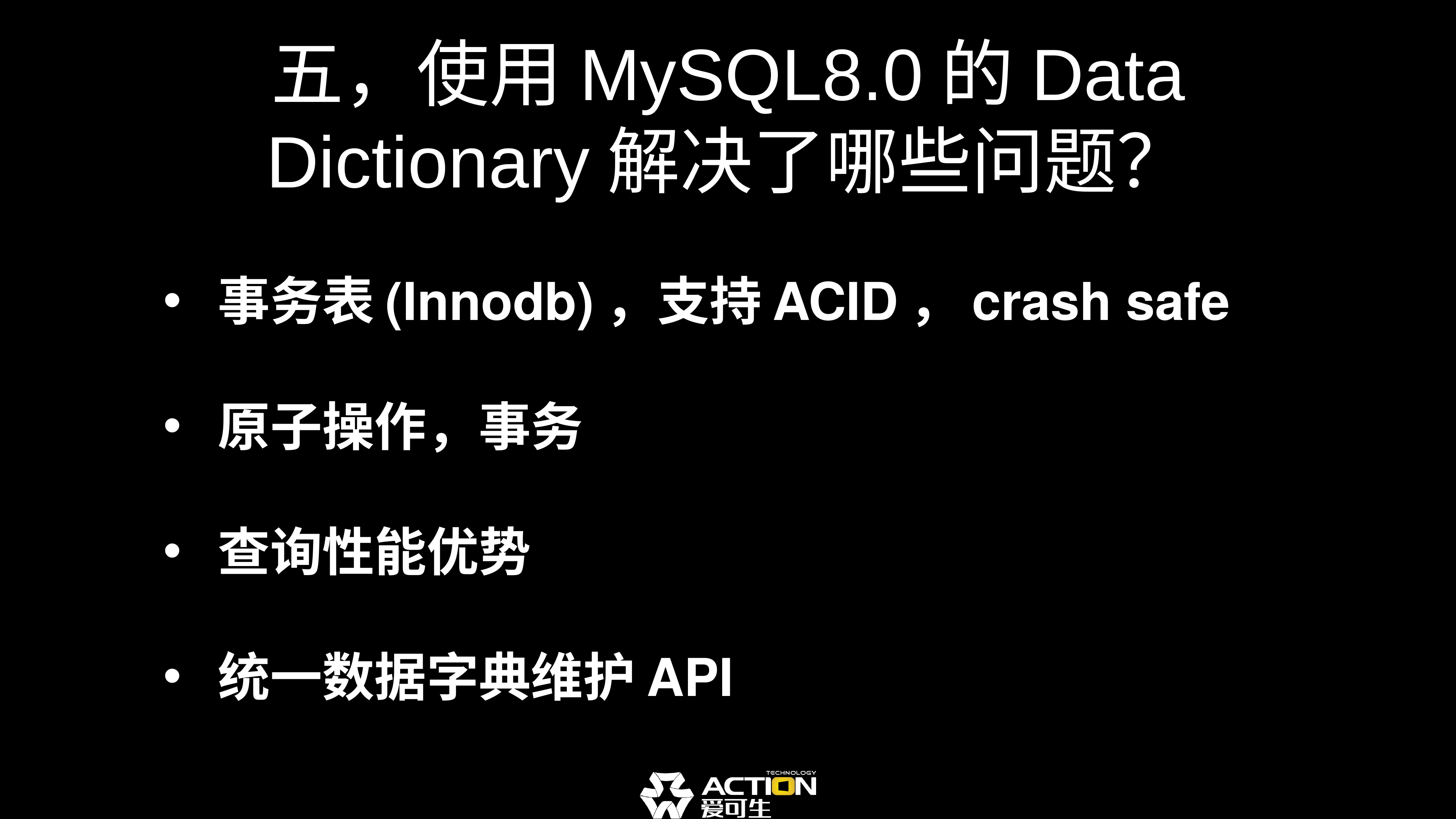

# 五，使用MySQL8.0的Data Dictionary解决了哪些问题？
 事务表(Innodb)，支持ACID，crash safe
 原子操作，事务
 查询性能优势
 统一数据字典维护API